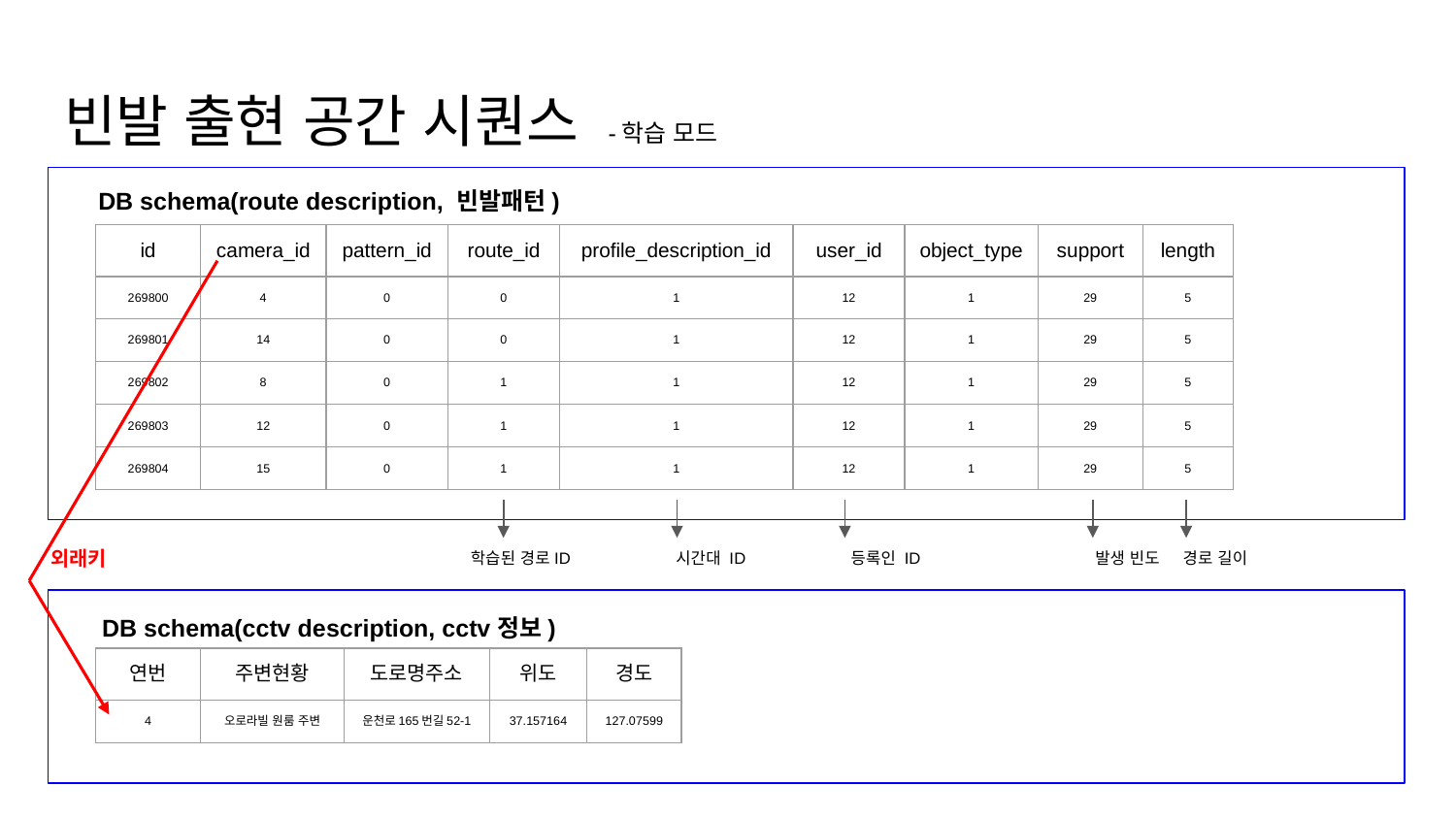

# 빈발 출현 공간 시퀀스 -학습 모드
DB schema(route description, 빈발패턴)

| id | camera\_id | pattern\_id | route\_id | profile\_description\_id | user\_id | object\_type | support | length |
| --- | --- | --- | --- | --- | --- | --- | --- | --- |
| 269800 | 4 | 0 | 0 | 1 | 12 | 1 | 29 | 5 |
| 269801 | 14 | 0 | 0 | 1 | 12 | 1 | 29 | 5 |
| 269802 | 8 | 0 | 1 | 1 | 12 | 1 | 29 | 5 |
| 269803 | 12 | 0 | 1 | 1 | 12 | 1 | 29 | 5 |
| 269804 | 15 | 0 | 1 | 1 | 12 | 1 | 29 | 5 |
외래키
                                                                                     학습된 경로ID                      시간대 ID                      등록인 ID                                     발생 빈도     경로 길이
DB schema(cctv description, cctv정보)

| 연번 | 주변현황 | 도로명주소 | 위도 | 경도 |
| --- | --- | --- | --- | --- |
| 4 | 오로라빌 원룸 주변 | 운천로165번길52-1 | 37.157164 | 127.07599 |